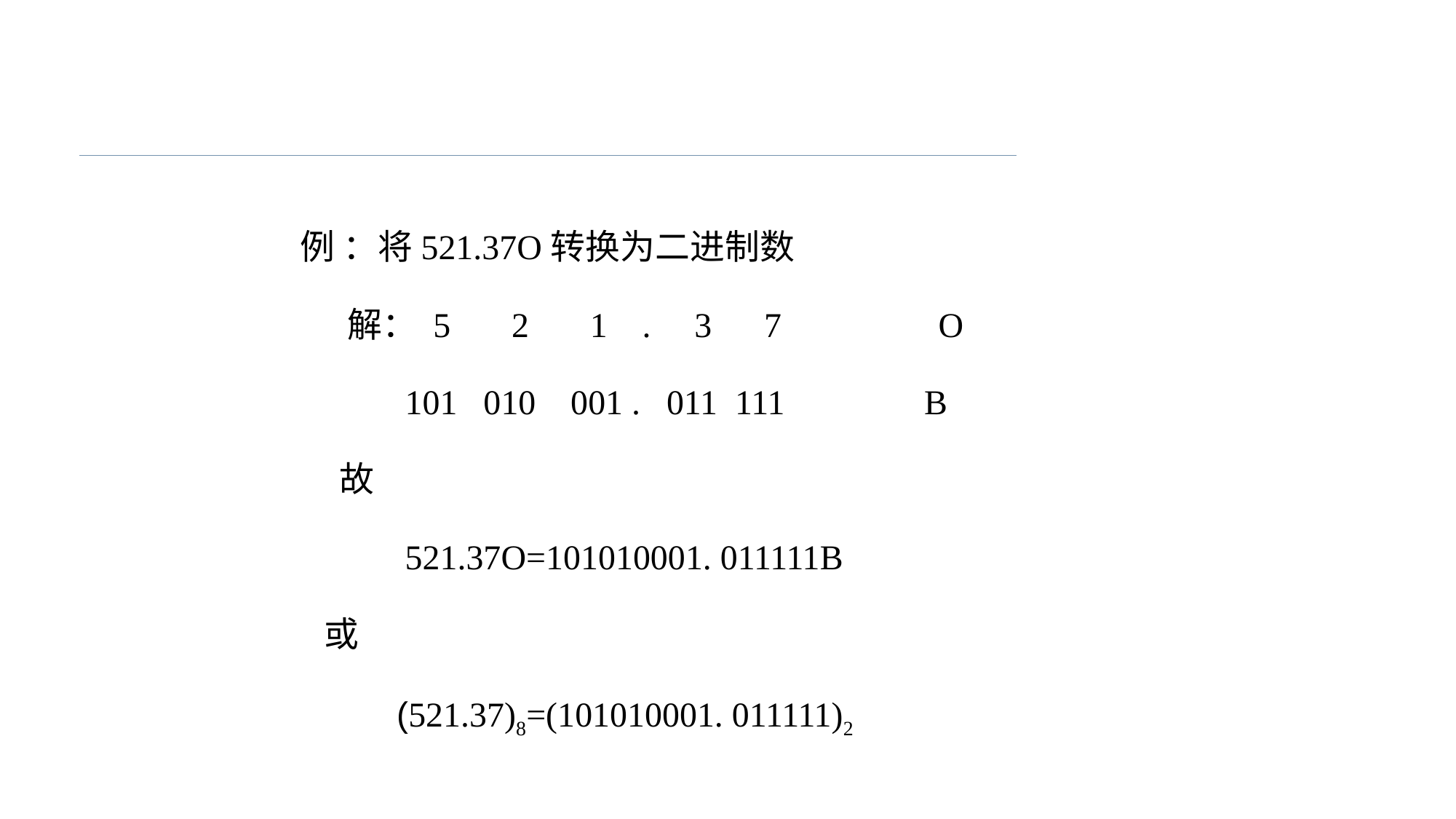

例 ：将521.37O转换为二进制数
     解： 5       2       1    .     3      7                  O
            101   010    001 .   011  111                B
    故
            521.37O=101010001. 011111B
  或
          (521.37)8=(101010001. 011111)2